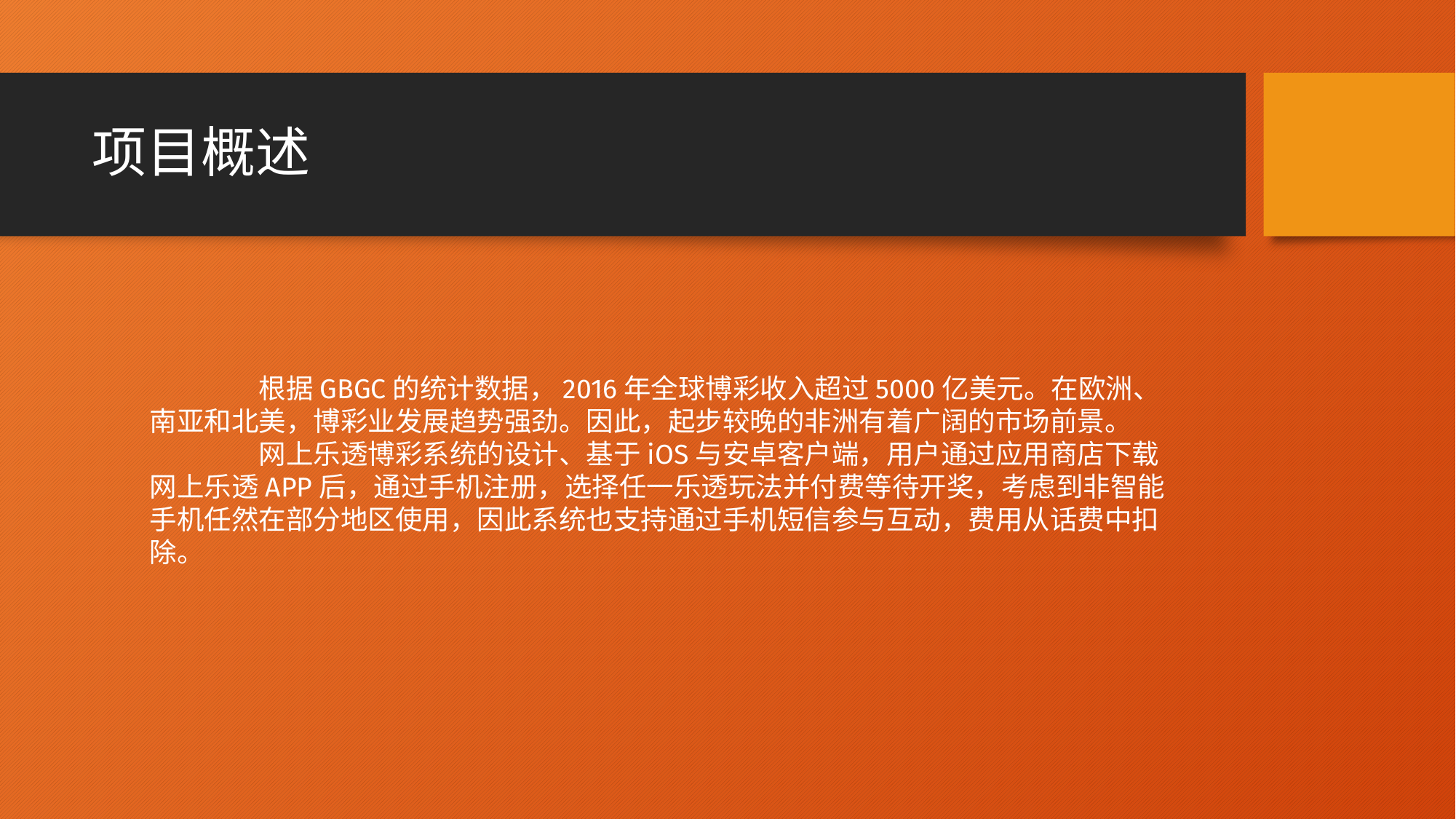

# 项目概述
	根据GBGC的统计数据，2016年全球博彩收入超过5000亿美元。在欧洲、南亚和北美，博彩业发展趋势强劲。因此，起步较晚的非洲有着广阔的市场前景。
	网上乐透博彩系统的设计、基于iOS与安卓客户端，用户通过应用商店下载网上乐透APP后，通过手机注册，选择任一乐透玩法并付费等待开奖，考虑到非智能手机任然在部分地区使用，因此系统也支持通过手机短信参与互动，费用从话费中扣除。